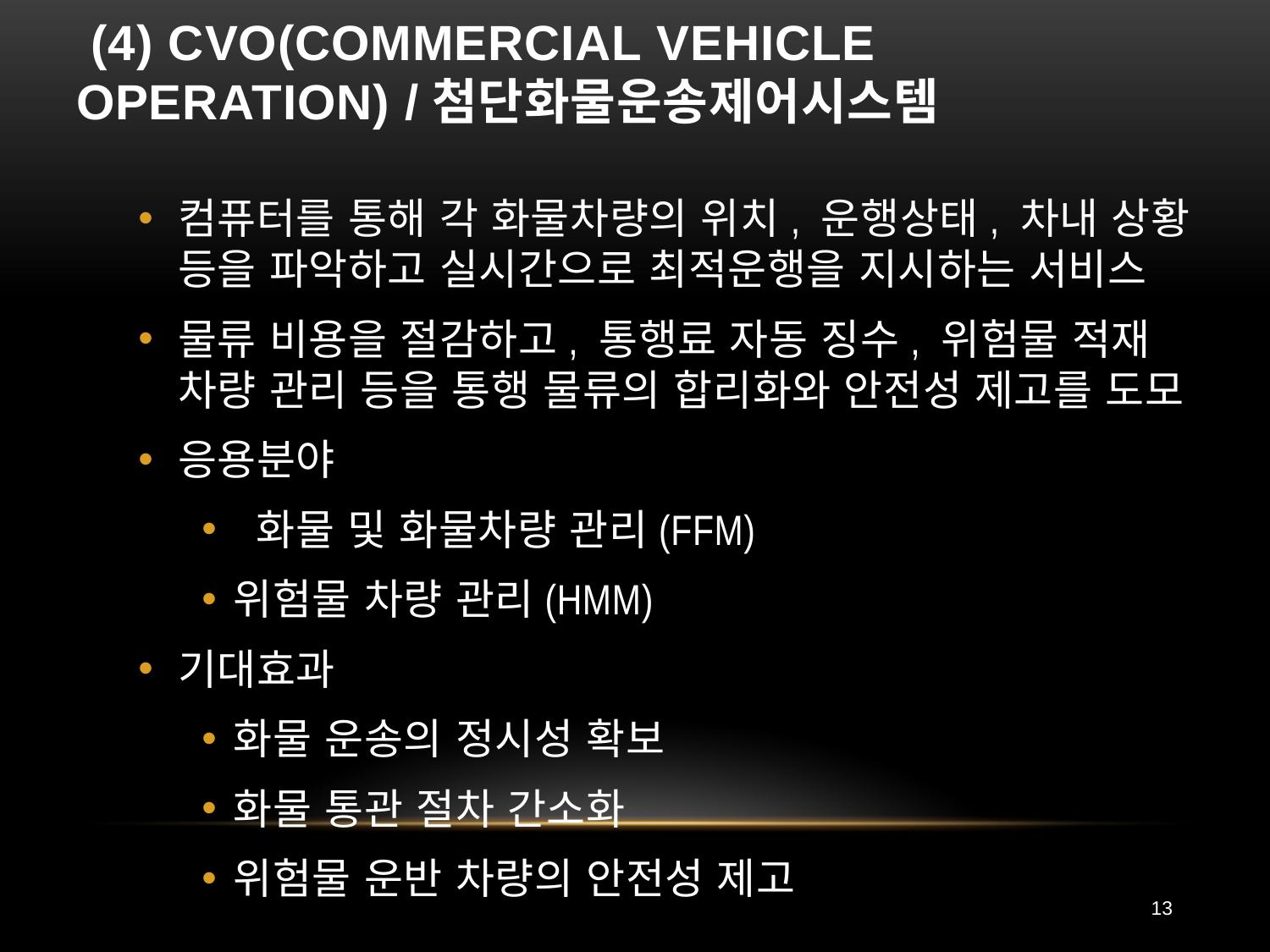

# (4) CVO(Commercial Vehicle Operation) /첨단화물운송제어시스템
컴퓨터를 통해 각 화물차량의 위치, 운행상태, 차내 상황 등을 파악하고 실시간으로 최적운행을 지시하는 서비스
물류 비용을 절감하고, 통행료 자동 징수, 위험물 적재 차량 관리 등을 통행 물류의 합리화와 안전성 제고를 도모
응용분야
 화물 및 화물차량 관리(FFM)
위험물 차량 관리(HMM)
기대효과
화물 운송의 정시성 확보
화물 통관 절차 간소화
위험물 운반 차량의 안전성 제고
13